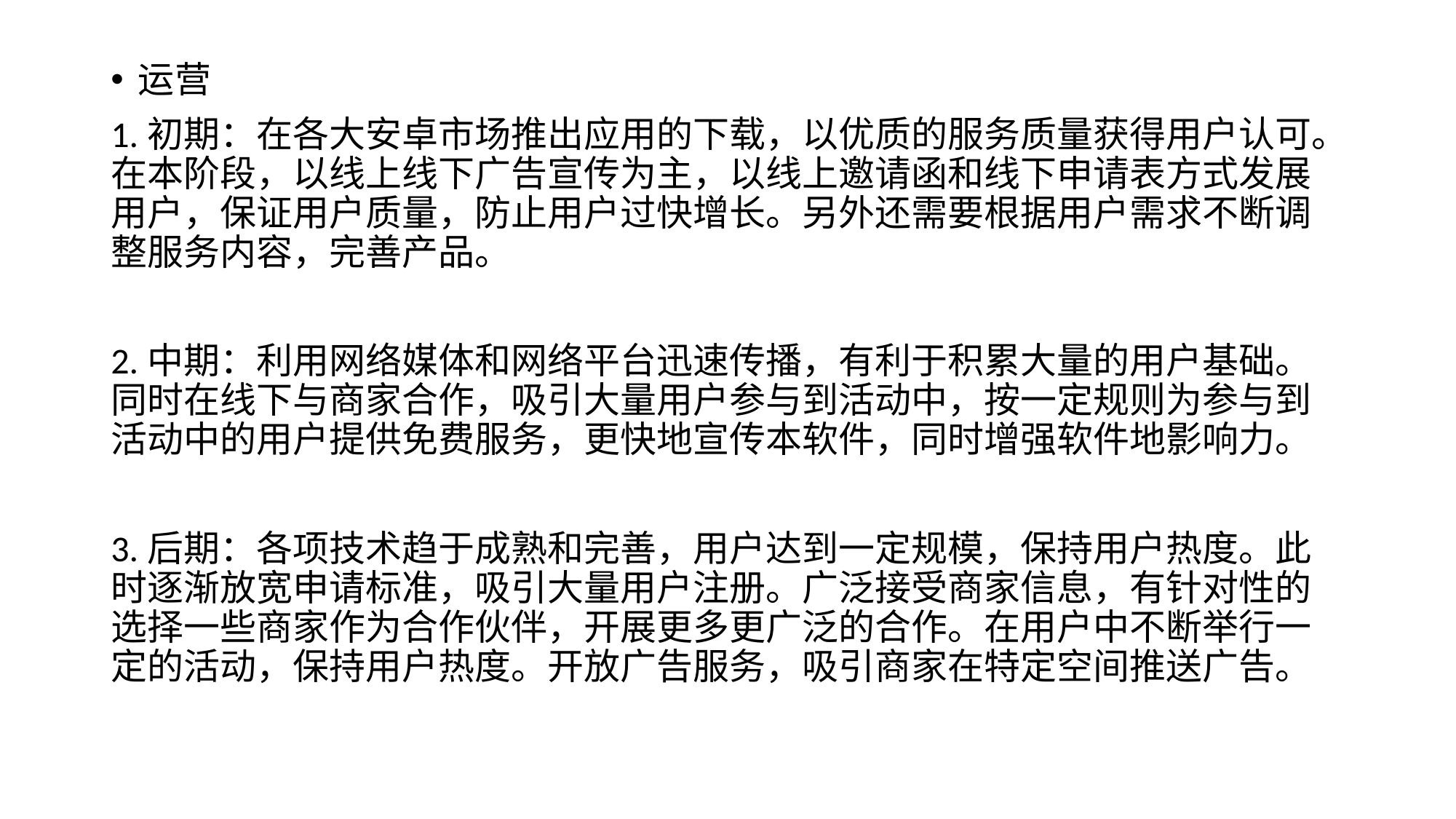

运营
1.初期：在各大安卓市场推出应用的下载，以优质的服务质量获得用户认可。在本阶段，以线上线下广告宣传为主，以线上邀请函和线下申请表方式发展用户，保证用户质量，防止用户过快增长。另外还需要根据用户需求不断调整服务内容，完善产品。

2.中期：利用网络媒体和网络平台迅速传播，有利于积累大量的用户基础。同时在线下与商家合作，吸引大量用户参与到活动中，按一定规则为参与到活动中的用户提供免费服务，更快地宣传本软件，同时增强软件地影响力。

3.后期：各项技术趋于成熟和完善，用户达到一定规模，保持用户热度。此时逐渐放宽申请标准，吸引大量用户注册。广泛接受商家信息，有针对性的选择一些商家作为合作伙伴，开展更多更广泛的合作。在用户中不断举行一定的活动，保持用户热度。开放广告服务，吸引商家在特定空间推送广告。